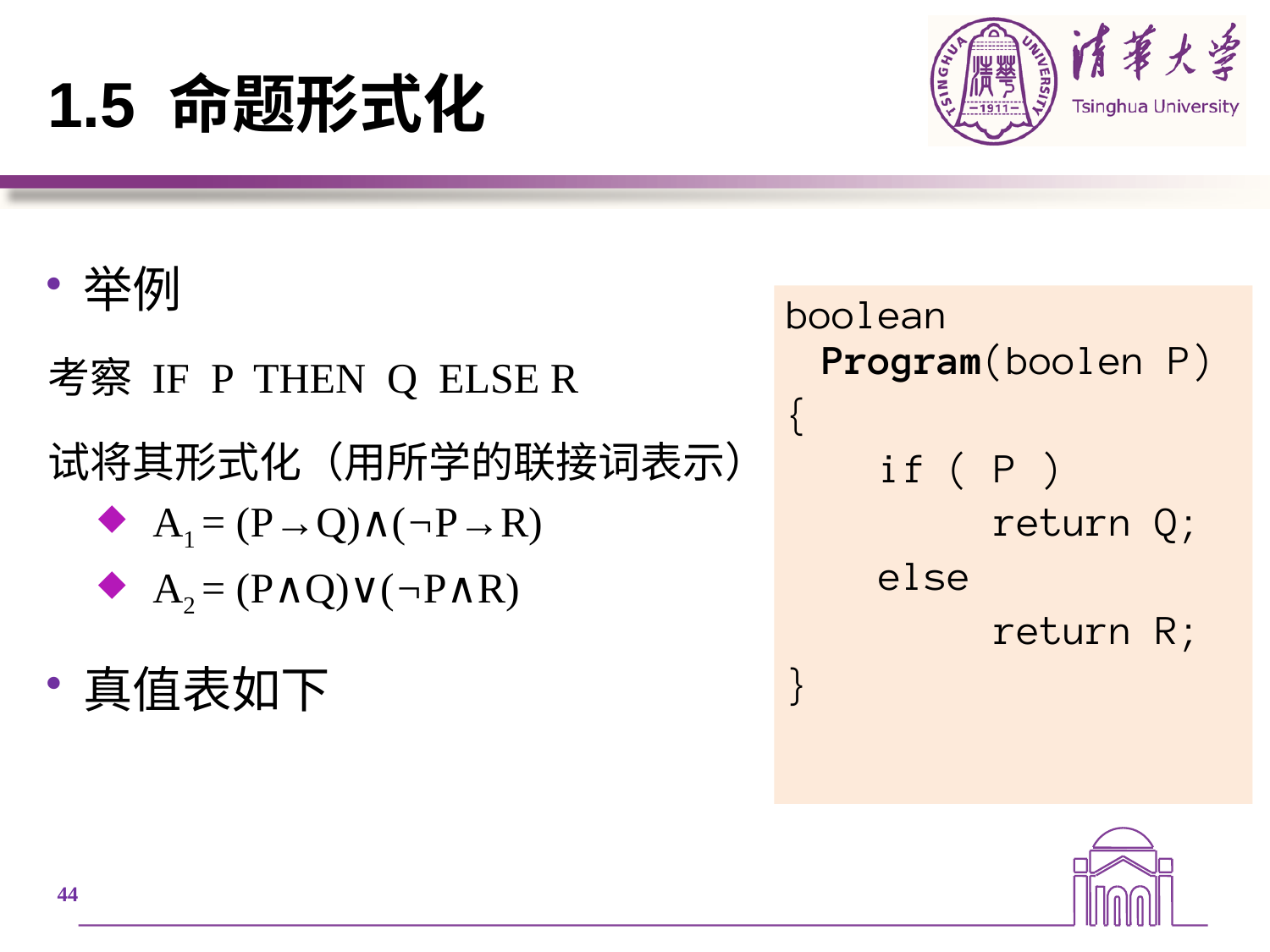

# 1.5 命题形式化
举例
考察 IF  P  THEN  Q  ELSE R
试将其形式化（用所学的联接词表示）
  A1 = (P→Q)∧(¬P→R)
  A2 = (P∧Q)∨(¬P∧R)
真值表如下
boolean Program(boolen P)
{
    if ( P )
         return Q;
    else
         return R;
}